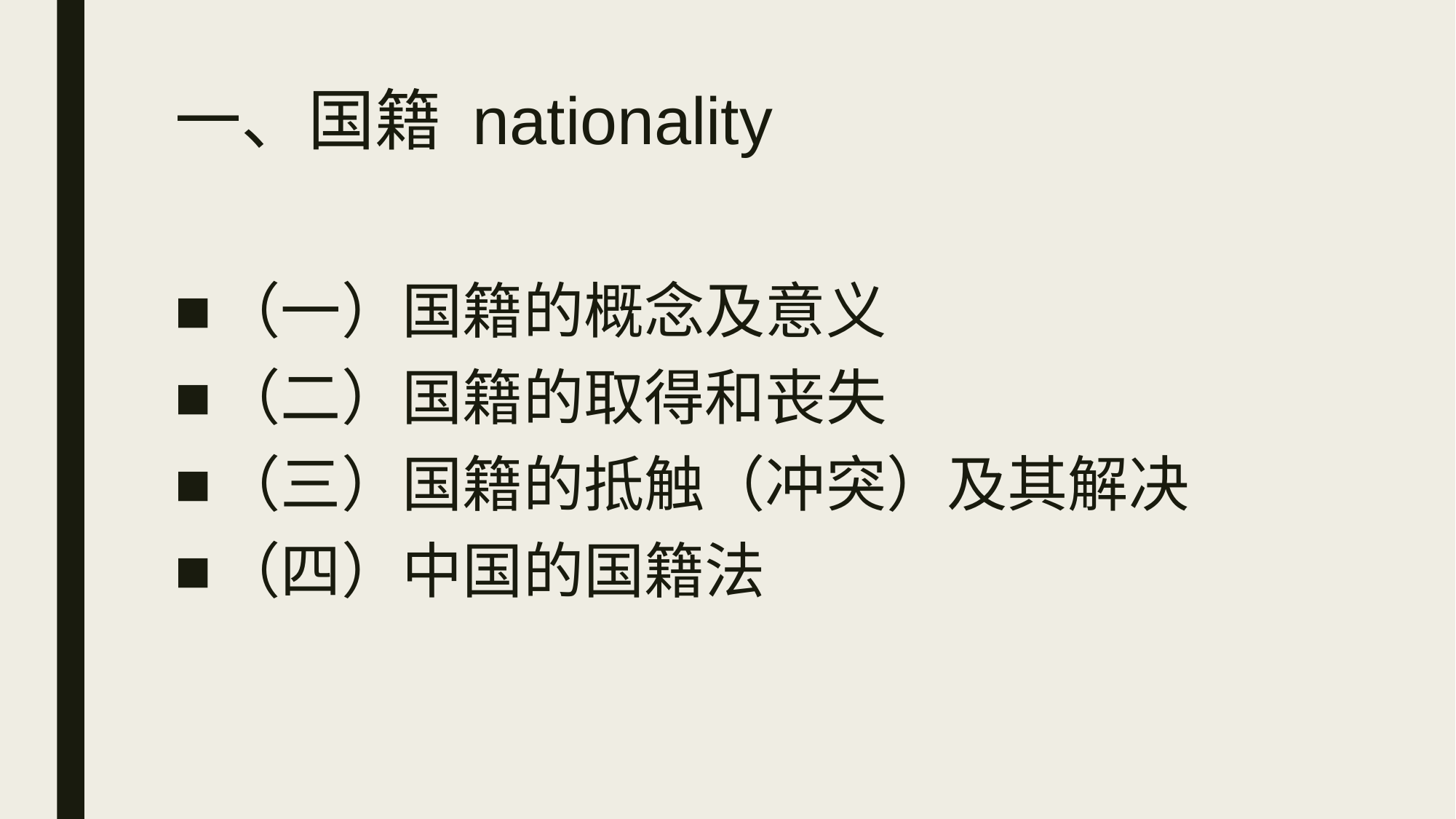

# 一、国籍 nationality
（一）国籍的概念及意义
（二）国籍的取得和丧失
（三）国籍的抵触（冲突）及其解决
（四）中国的国籍法